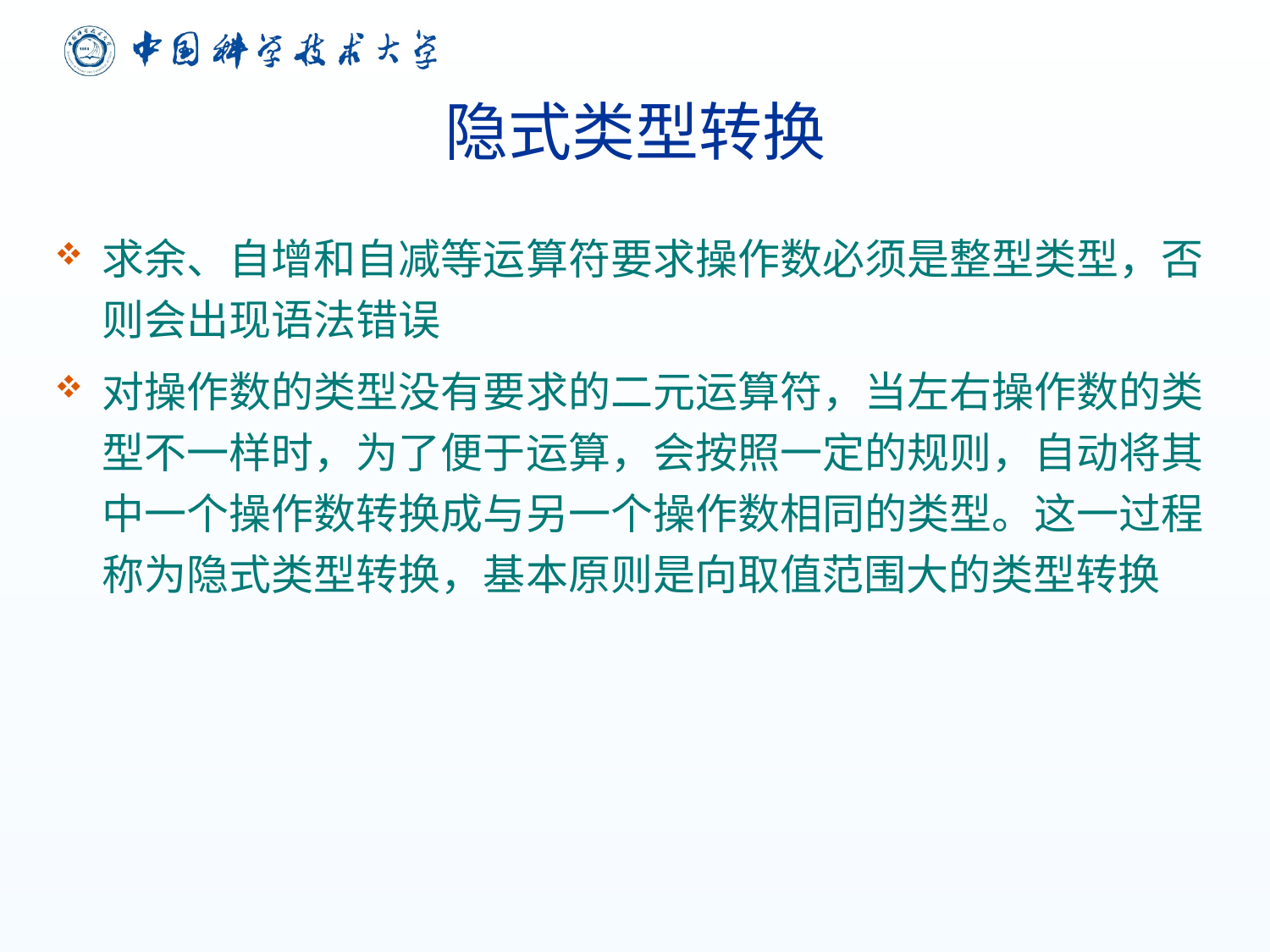

# 隐式类型转换
求余、自增和自减等运算符要求操作数必须是整型类型，否则会出现语法错误
对操作数的类型没有要求的二元运算符，当左右操作数的类型不一样时，为了便于运算，会按照一定的规则，自动将其中一个操作数转换成与另一个操作数相同的类型。这一过程称为隐式类型转换，基本原则是向取值范围大的类型转换